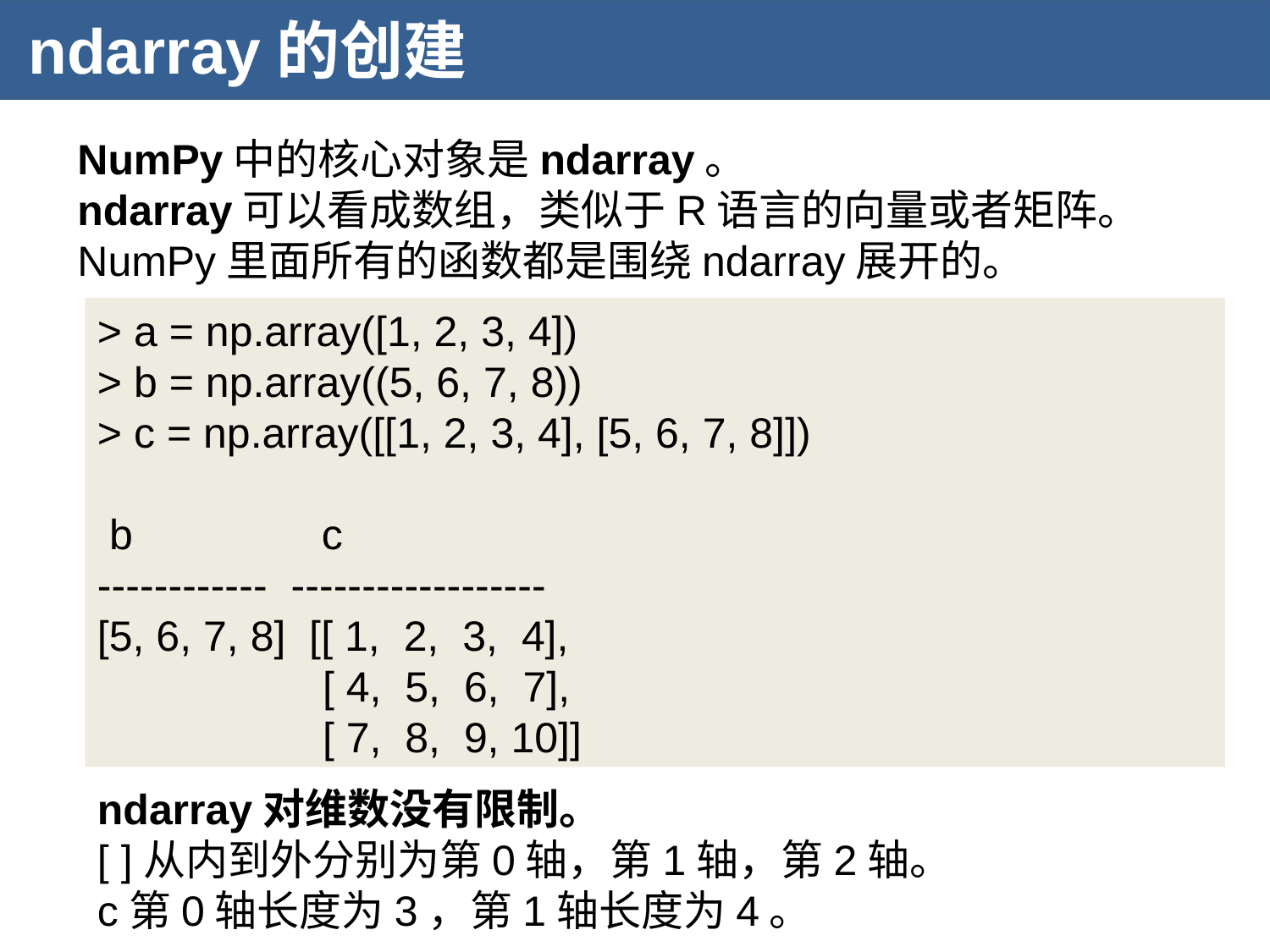

ndarray的创建
NumPy中的核心对象是ndarray。
ndarray可以看成数组，类似于R语言的向量或者矩阵。
NumPy里面所有的函数都是围绕ndarray展开的。
> a = np.array([1, 2, 3, 4])
> b = np.array((5, 6, 7, 8))
> c = np.array([[1, 2, 3, 4], [5, 6, 7, 8]])

 b                c
------------  ------------------
[5, 6, 7, 8]  [[ 1,  2,  3,  4],
                   [ 4,  5,  6,  7],
                   [ 7,  8,  9, 10]]
ndarray对维数没有限制。
[ ]从内到外分别为第0轴，第1轴，第2轴。
c第0轴长度为3，第1轴长度为4。